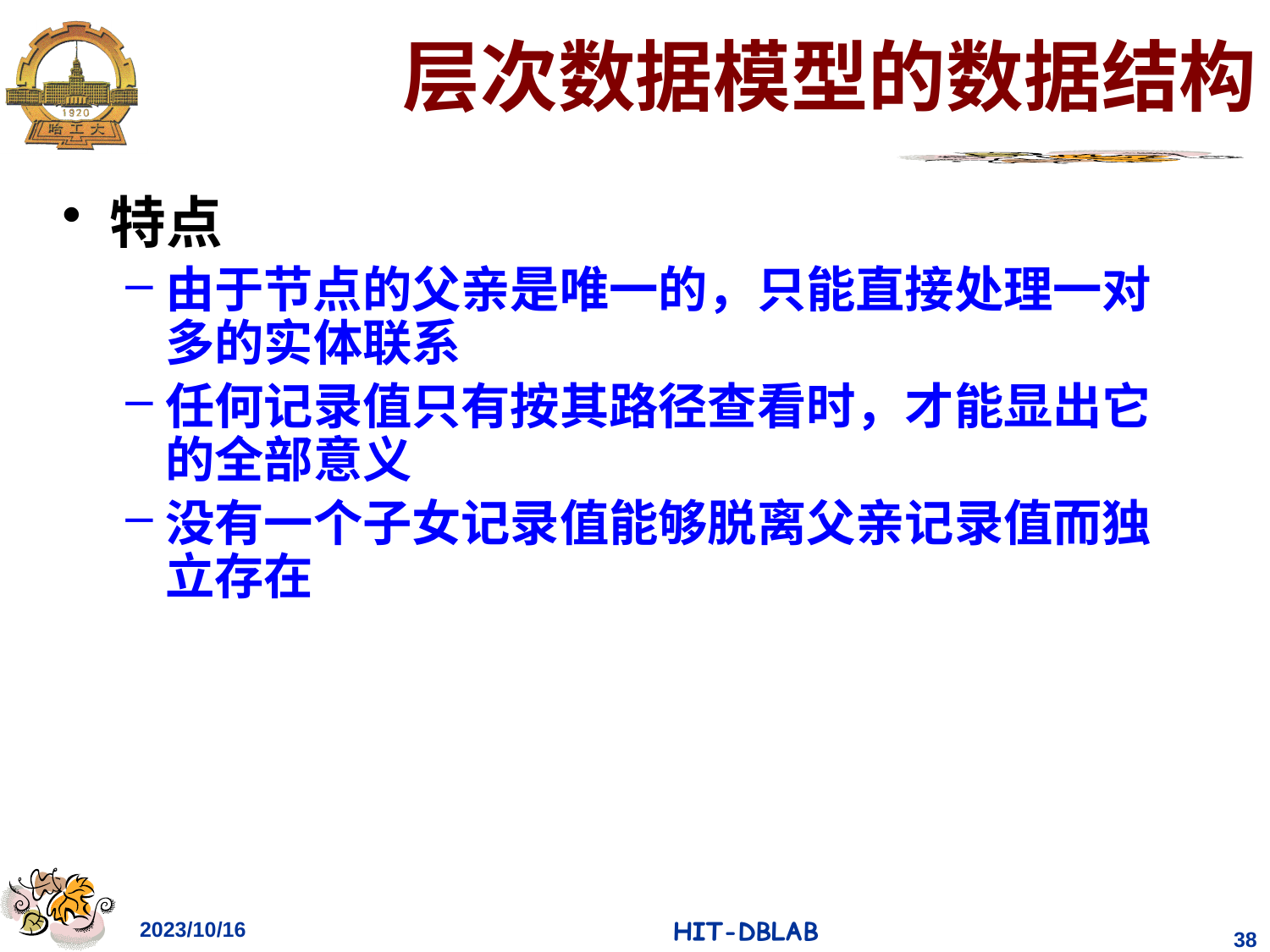

# 层次数据模型的数据结构
特点
由于节点的父亲是唯一的，只能直接处理一对多的实体联系
任何记录值只有按其路径查看时，才能显出它的全部意义
没有一个子女记录值能够脱离父亲记录值而独立存在

2023/10/16
HIT-DBLAB
38